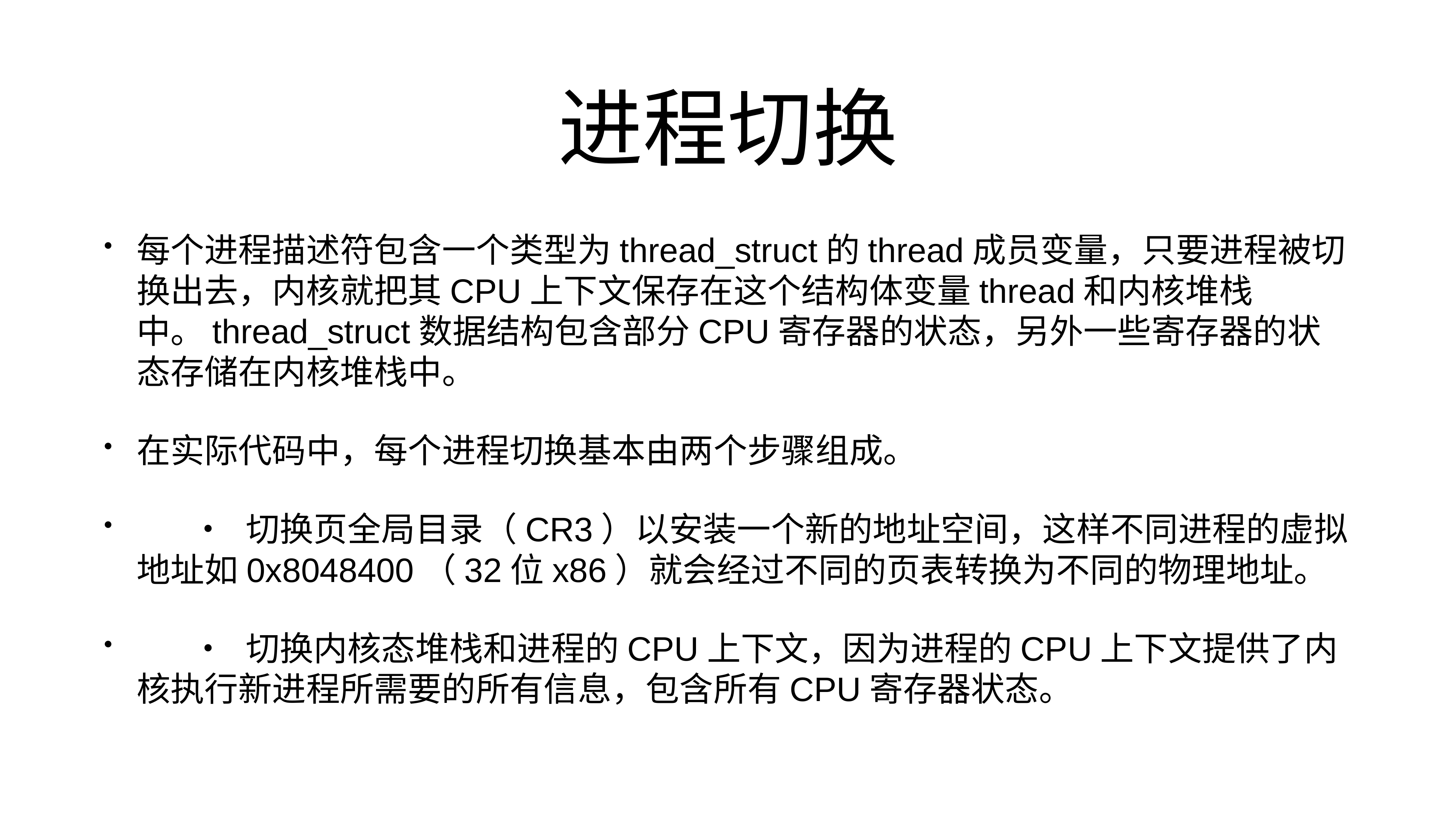

# 进程切换
每个进程描述符包含一个类型为thread_struct的thread成员变量，只要进程被切换出去，内核就把其CPU上下文保存在这个结构体变量thread和内核堆栈中。thread_struct数据结构包含部分CPU寄存器的状态，另外一些寄存器的状态存储在内核堆栈中。
在实际代码中，每个进程切换基本由两个步骤组成。
	•	切换页全局目录（CR3）以安装一个新的地址空间，这样不同进程的虚拟地址如0x8048400（32位x86）就会经过不同的页表转换为不同的物理地址。
	•	切换内核态堆栈和进程的CPU上下文，因为进程的CPU上下文提供了内核执行新进程所需要的所有信息，包含所有CPU寄存器状态。